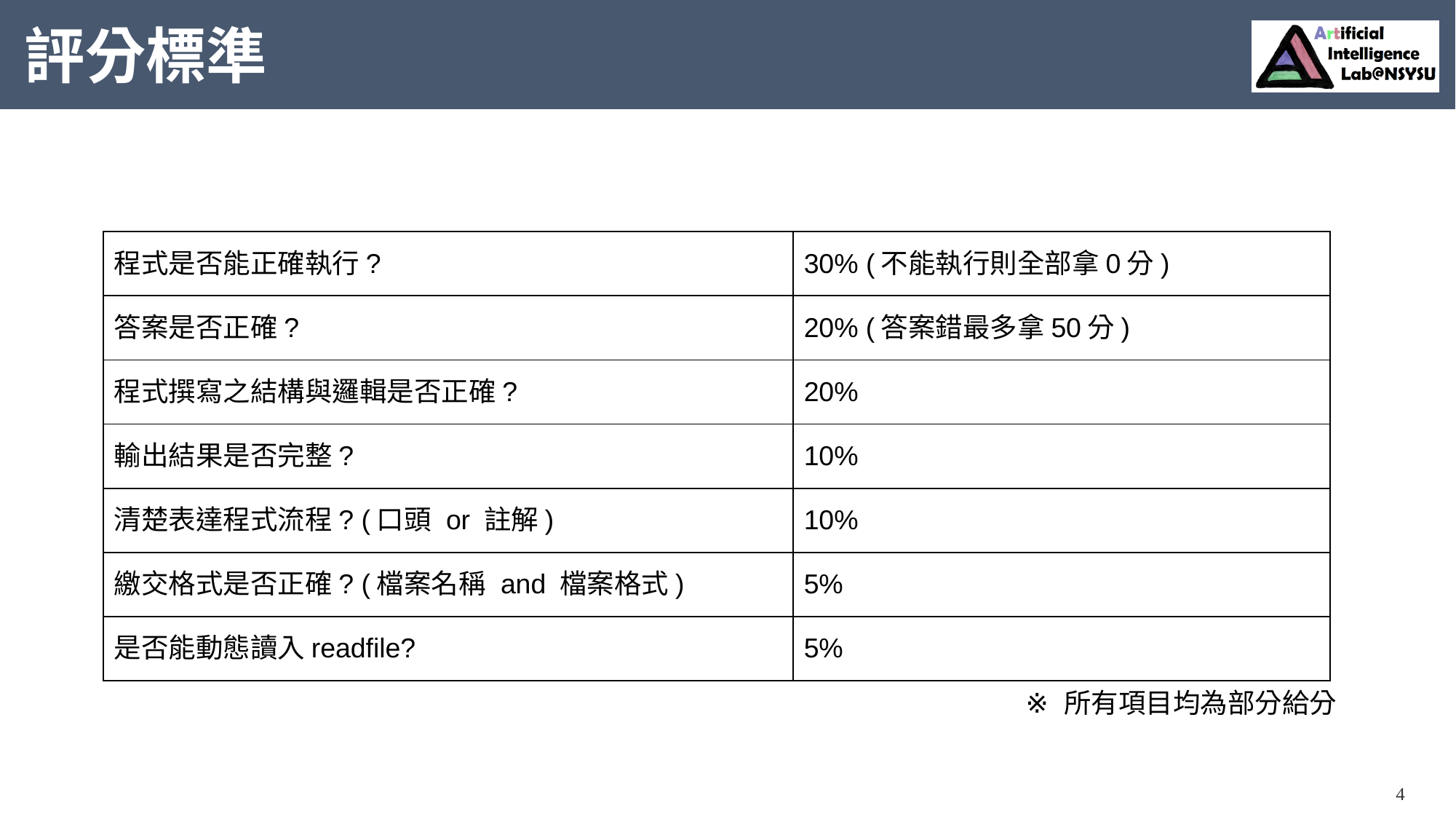

# 評分標準
| 程式是否能正確執行? | 30% (不能執行則全部拿0分) |
| --- | --- |
| 答案是否正確? | 20% (答案錯最多拿50分) |
| 程式撰寫之結構與邏輯是否正確? | 20% |
| 輸出結果是否完整? | 10% |
| 清楚表達程式流程? (口頭 or 註解) | 10% |
| 繳交格式是否正確? (檔案名稱 and 檔案格式) | 5% |
| 是否能動態讀入readfile? | 5% |
※ 所有項目均為部分給分
4